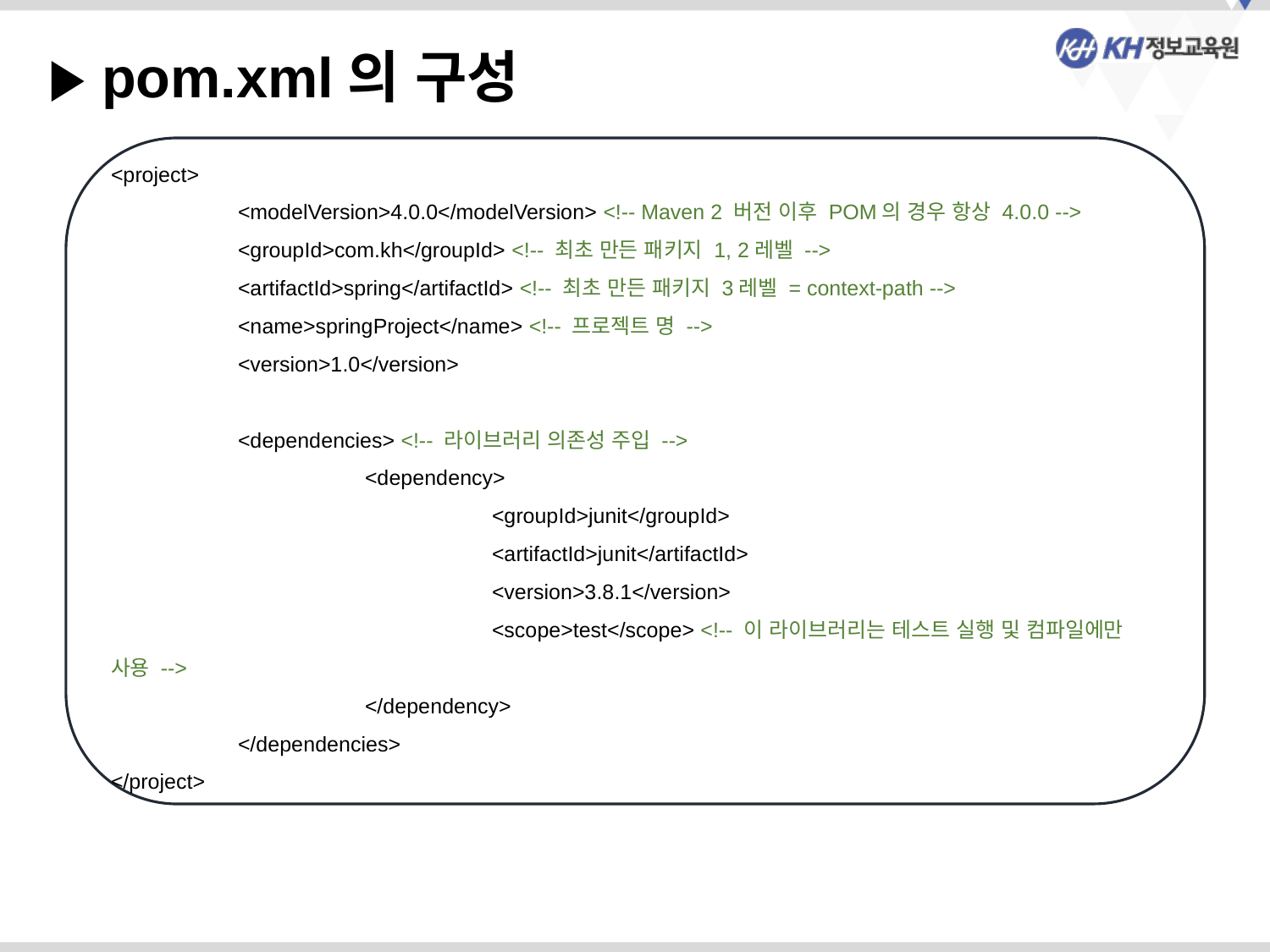

▶ pom.xml의 구성
<project>
	<modelVersion>4.0.0</modelVersion> <!-- Maven 2 버전 이후 POM의 경우 항상 4.0.0 -->
	<groupId>com.kh</groupId> <!-- 최초 만든 패키지 1, 2레벨 -->
	<artifactId>spring</artifactId> <!-- 최초 만든 패키지 3레벨 = context-path -->
	<name>springProject</name> <!-- 프로젝트 명 -->
	<version>1.0</version>

	<dependencies> <!-- 라이브러리 의존성 주입 -->
		<dependency>
			<groupId>junit</groupId>
			<artifactId>junit</artifactId>
			<version>3.8.1</version>
			<scope>test</scope> <!-- 이 라이브러리는 테스트 실행 및 컴파일에만 사용 -->
		</dependency>
	</dependencies>
</project>